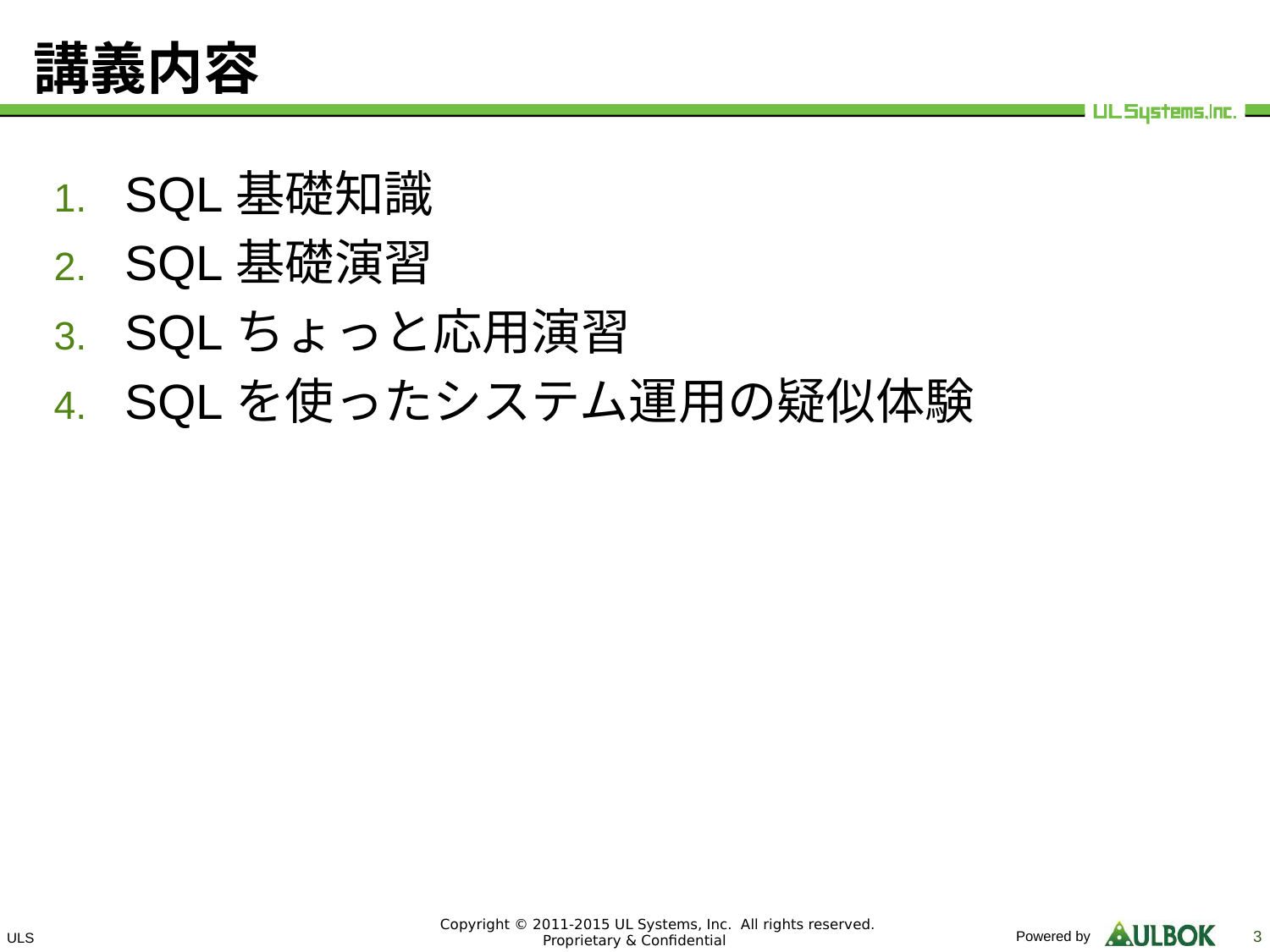

# 講義内容
SQL基礎知識
SQL基礎演習
SQLちょっと応用演習
SQLを使ったシステム運用の疑似体験